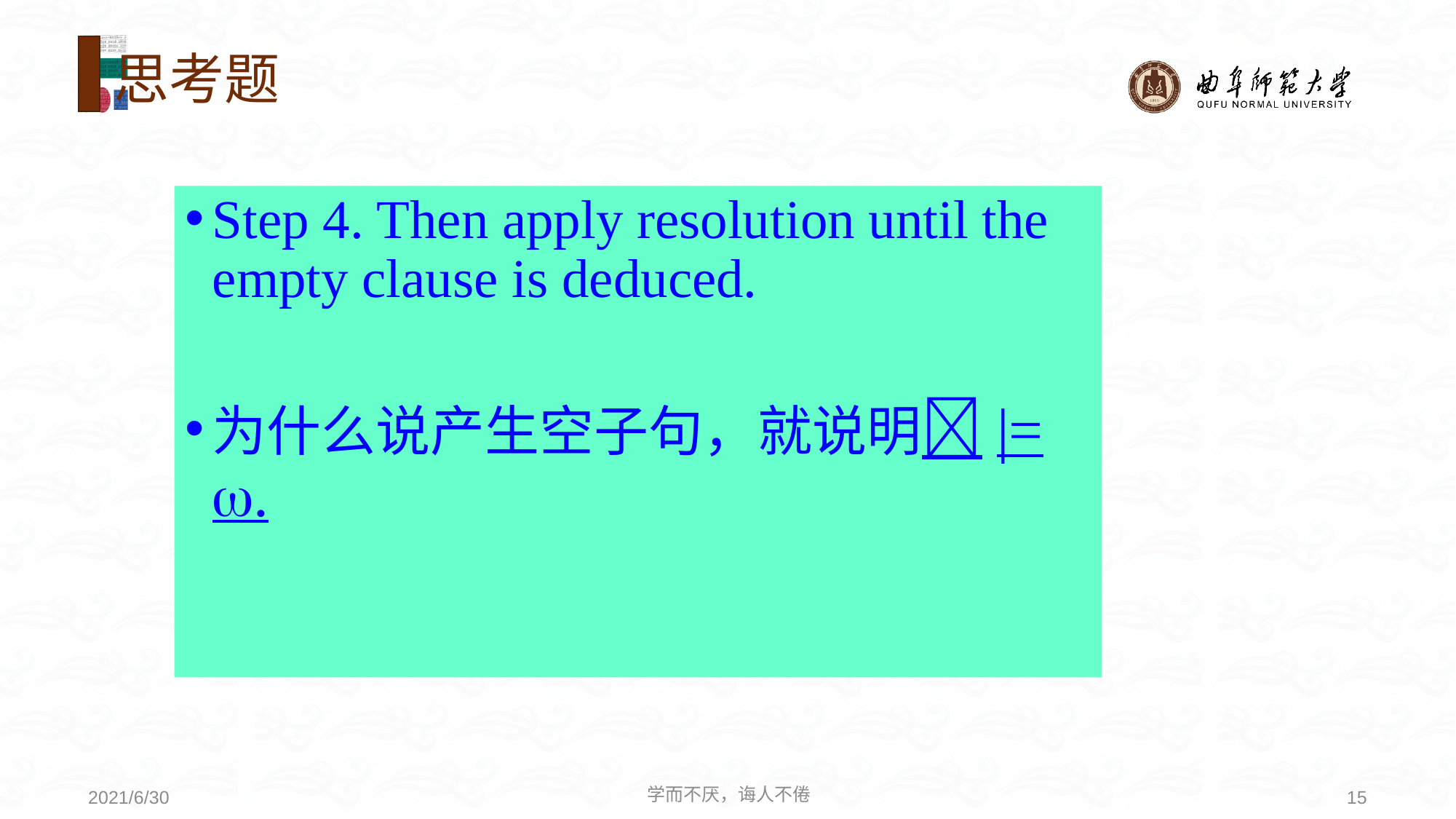

# 思考题
Step 4. Then apply resolution until the empty clause is deduced.

为什么说产生空子句，就说明Δ|= ω.
学而不厌，诲人不倦
15
2021/6/30